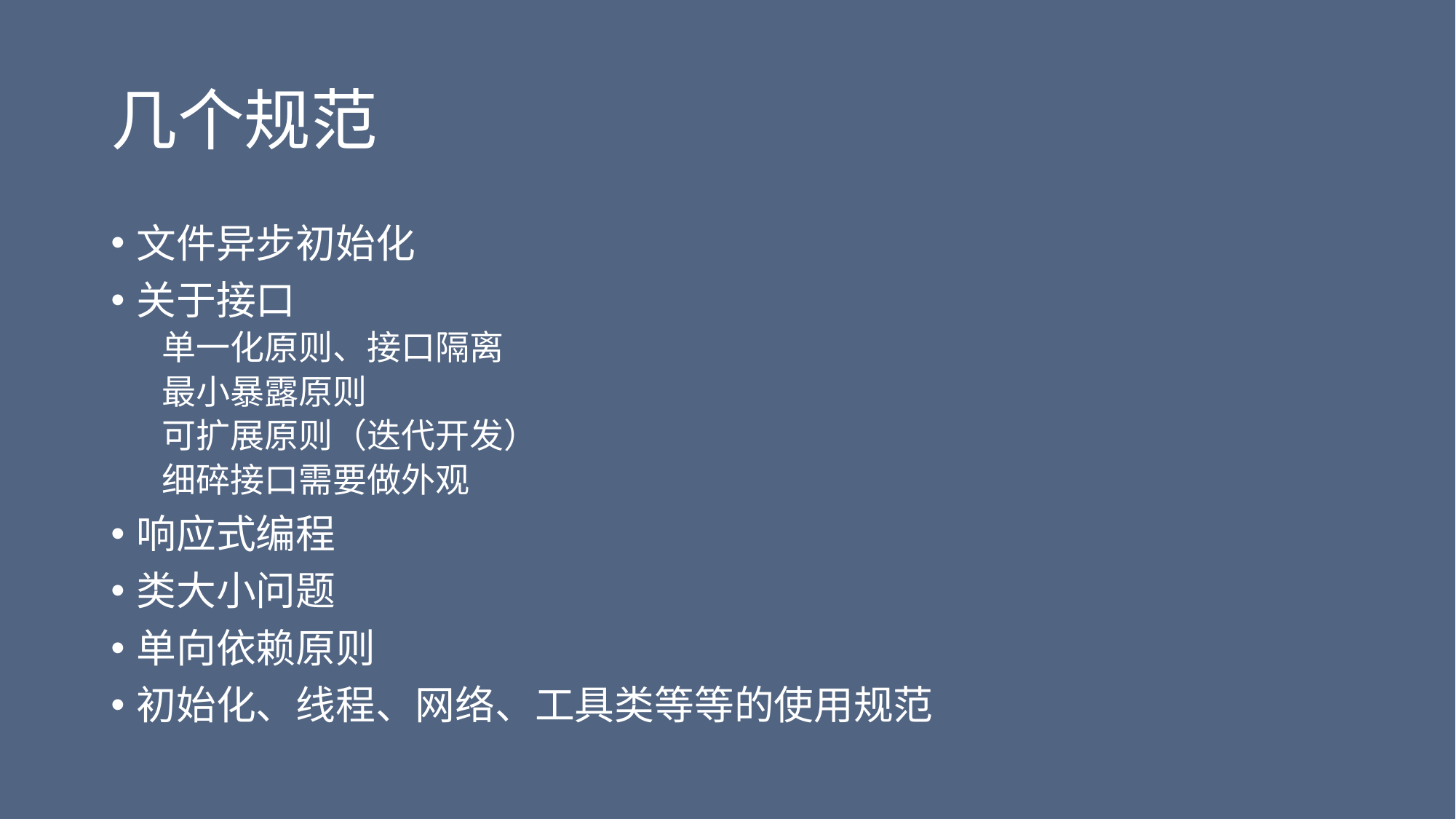

# 几个规范
文件异步初始化
关于接口
单一化原则、接口隔离
最小暴露原则
可扩展原则（迭代开发）
细碎接口需要做外观
响应式编程
类大小问题
单向依赖原则
初始化、线程、网络、工具类等等的使用规范